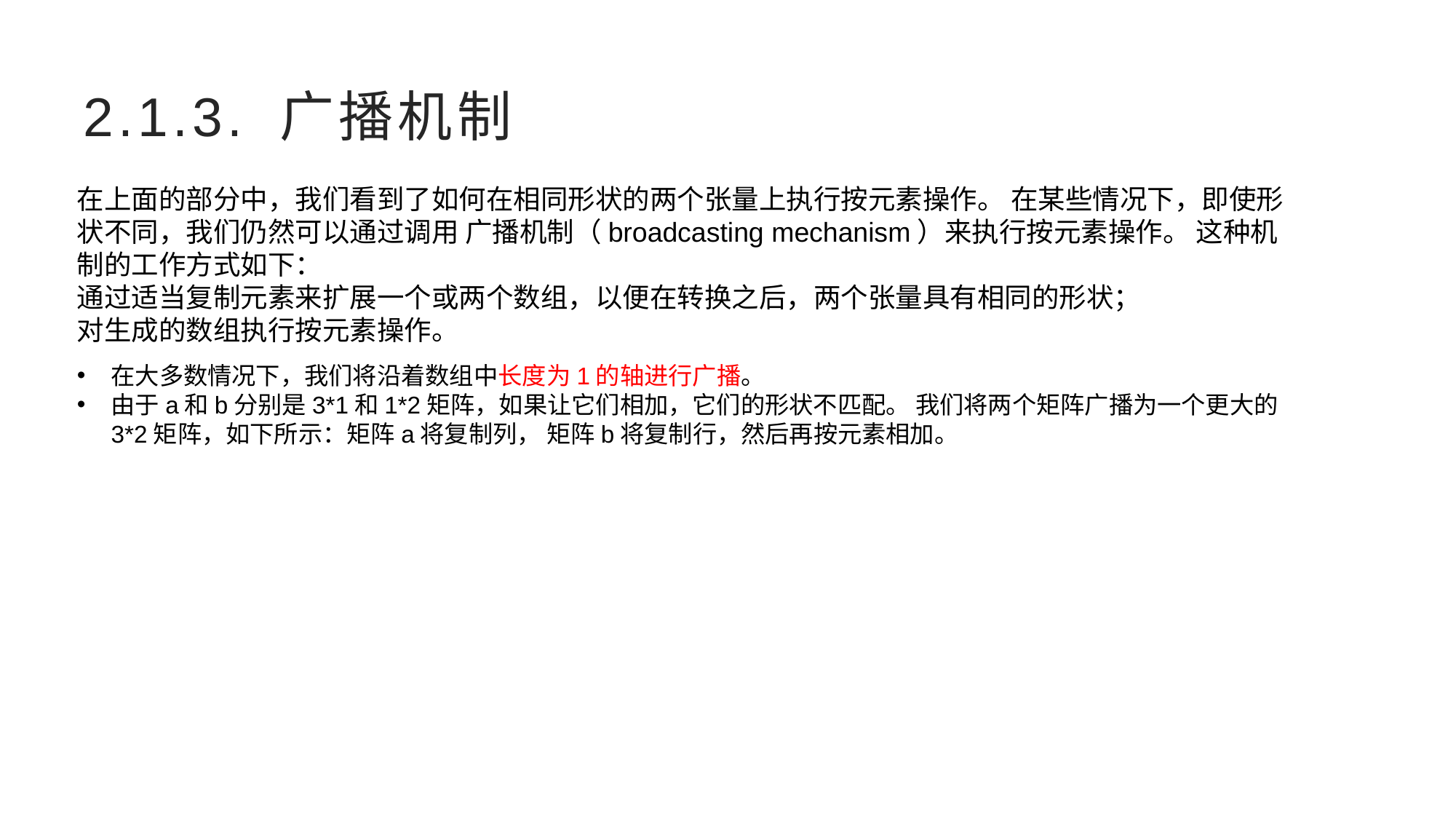

# 2.1.3. 广播机制
在上面的部分中，我们看到了如何在相同形状的两个张量上执行按元素操作。 在某些情况下，即使形状不同，我们仍然可以通过调用 广播机制（broadcasting mechanism）来执行按元素操作。 这种机制的工作方式如下：
通过适当复制元素来扩展一个或两个数组，以便在转换之后，两个张量具有相同的形状；
对生成的数组执行按元素操作。
在大多数情况下，我们将沿着数组中长度为1的轴进行广播。
由于a和b分别是3*1和1*2矩阵，如果让它们相加，它们的形状不匹配。 我们将两个矩阵广播为一个更大的3*2矩阵，如下所示：矩阵a将复制列， 矩阵b将复制行，然后再按元素相加。